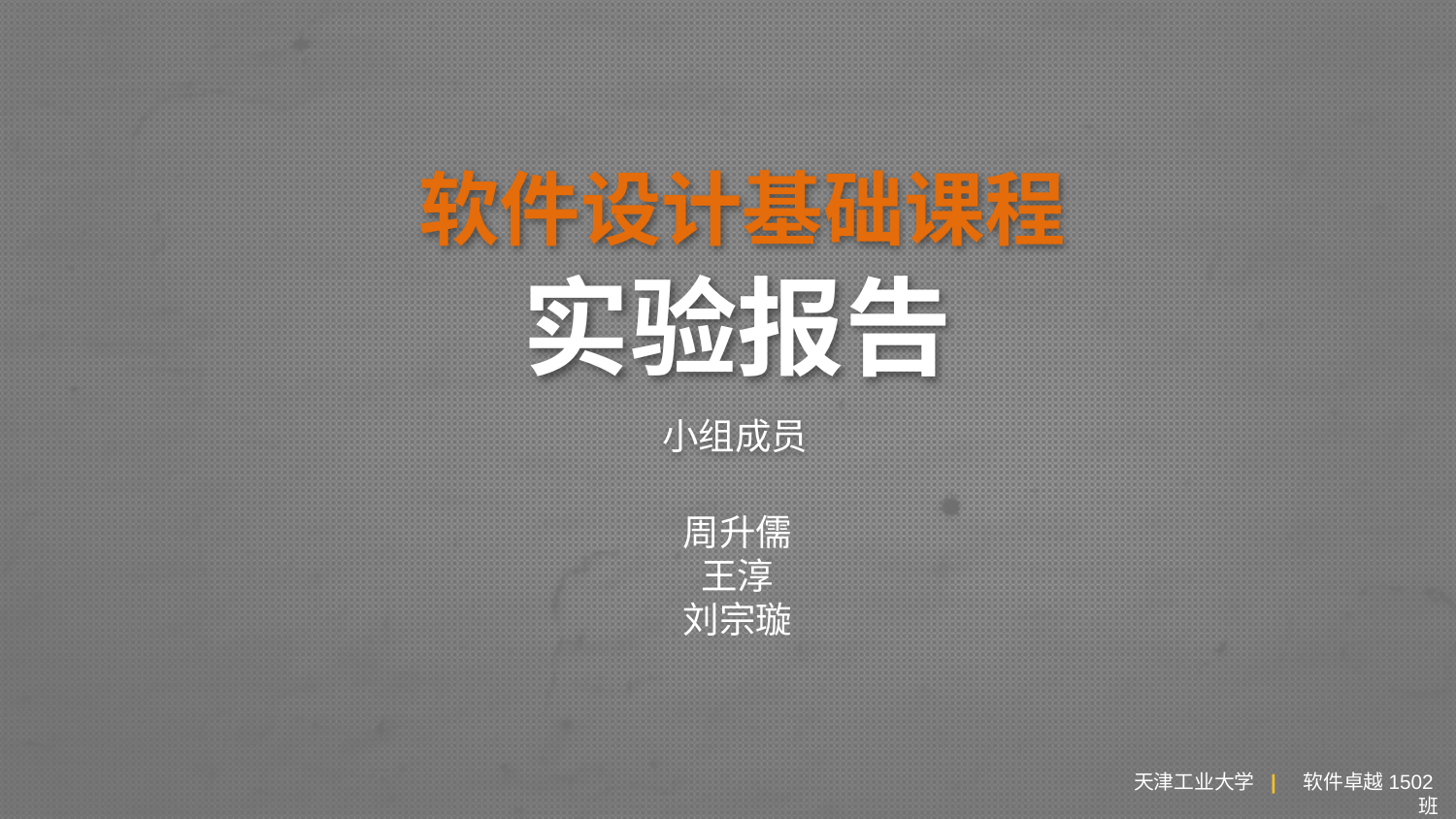

软件设计基础课程
实验报告
小组成员
周升儒
王淳
刘宗璇
天津工业大学  |    软件卓越1502班